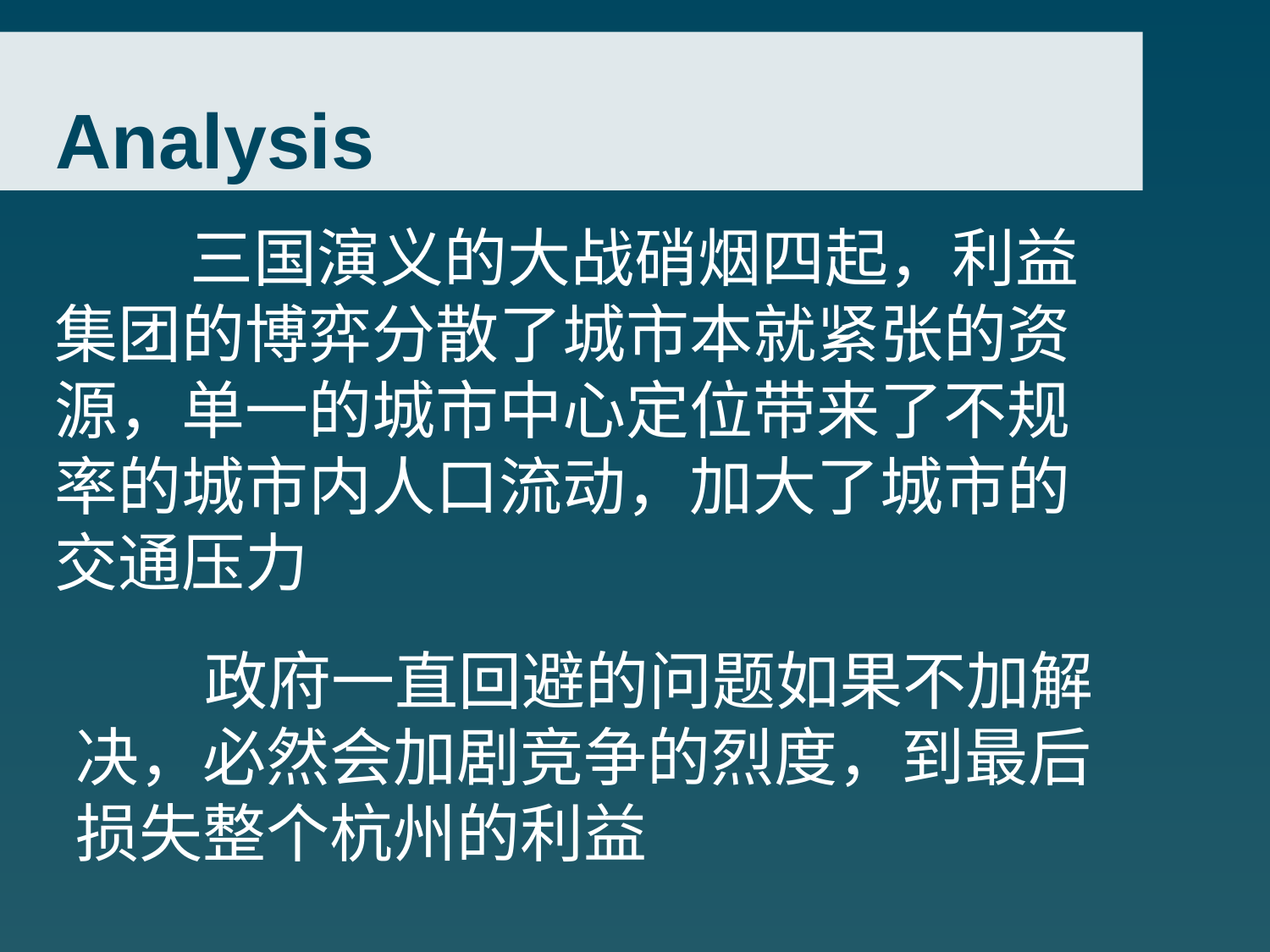

# Analysis
    三国演义的大战硝烟四起，利益集团的博弈分散了城市本就紧张的资源，单一的城市中心定位带来了不规率的城市内人口流动，加大了城市的交通压力

        政府一直回避的问题如果不加解决，必然会加剧竞争的烈度，到最后损失整个杭州的利益